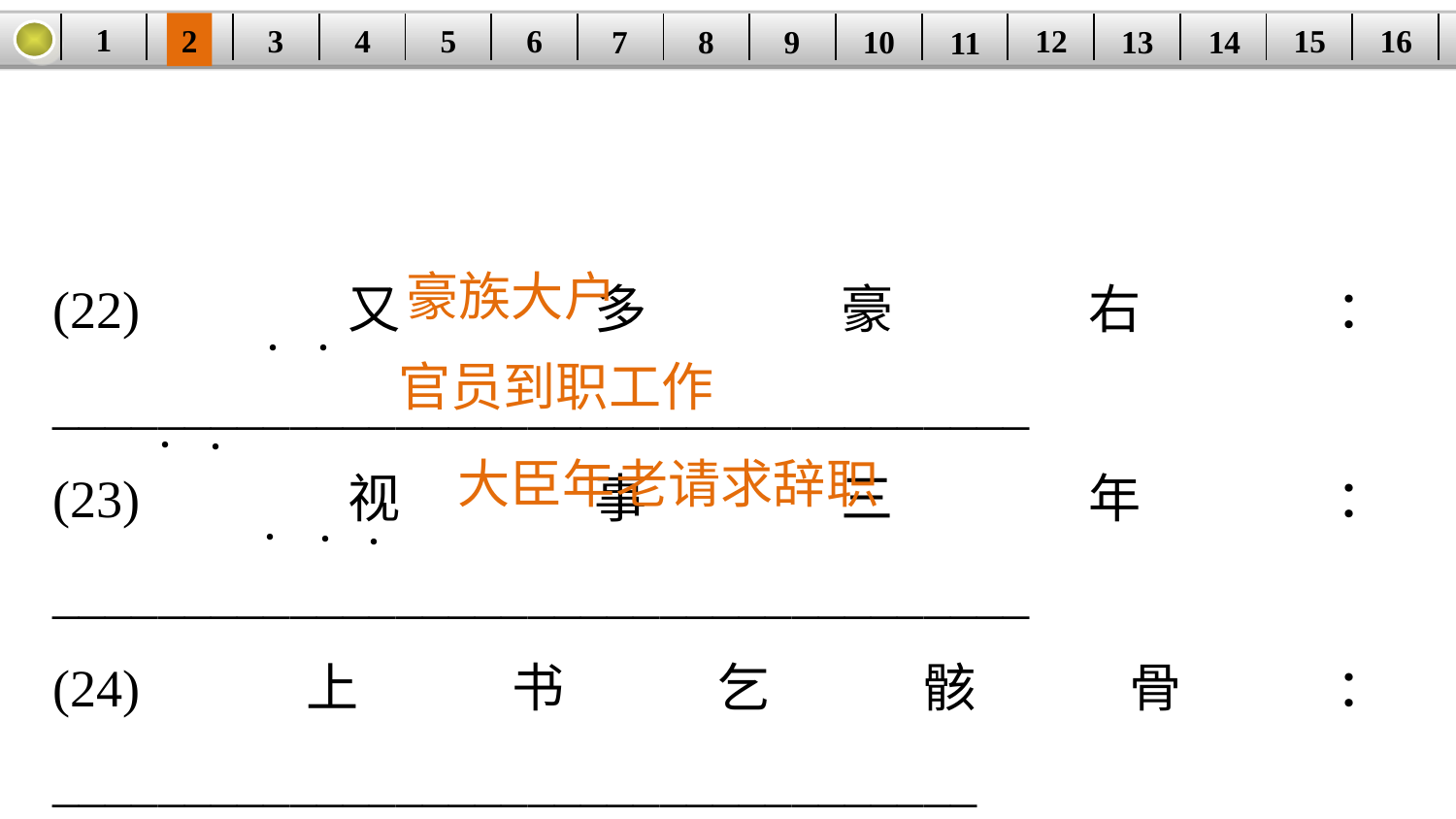

1
2
3
4
16
|  |  |  |  |  |  |  |  |  |  |  |  |  |  |  |  |
| --- | --- | --- | --- | --- | --- | --- | --- | --- | --- | --- | --- | --- | --- | --- | --- |
5
6
15
12
7
8
14
9
10
13
11

(22)又多豪右：_____________________________________
(23)视事三年：_____________________________________
(24)上书乞骸骨：___________________________________
豪族大户
·
·
官员到职工作
·
·
大臣年老请求辞职
·
·
·